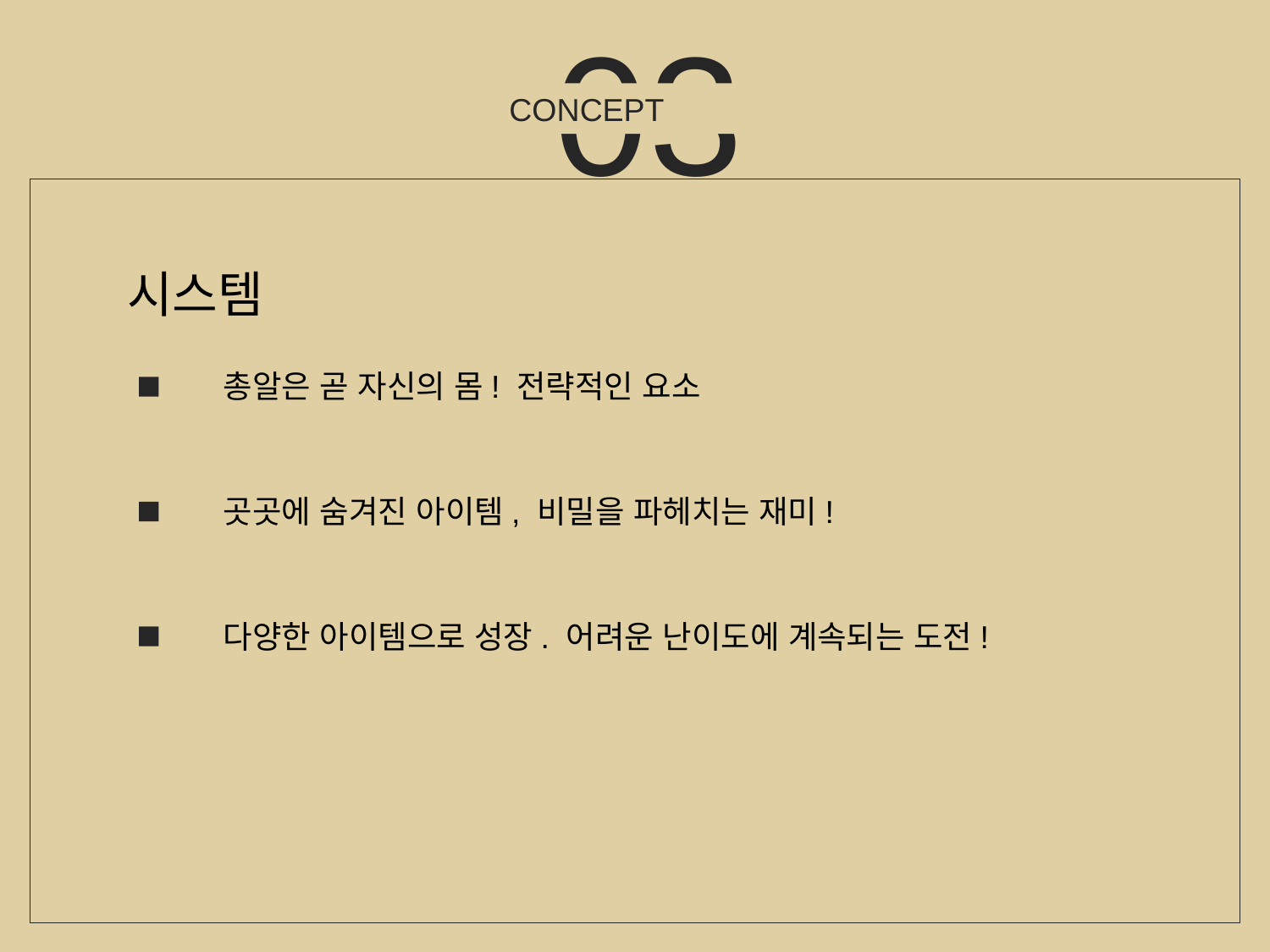

03
CONCEPT

시스템
총알은 곧 자신의 몸! 전략적인 요소

곳곳에 숨겨진 아이템, 비밀을 파헤치는 재미!

다양한 아이템으로 성장. 어려운 난이도에 계속되는 도전!